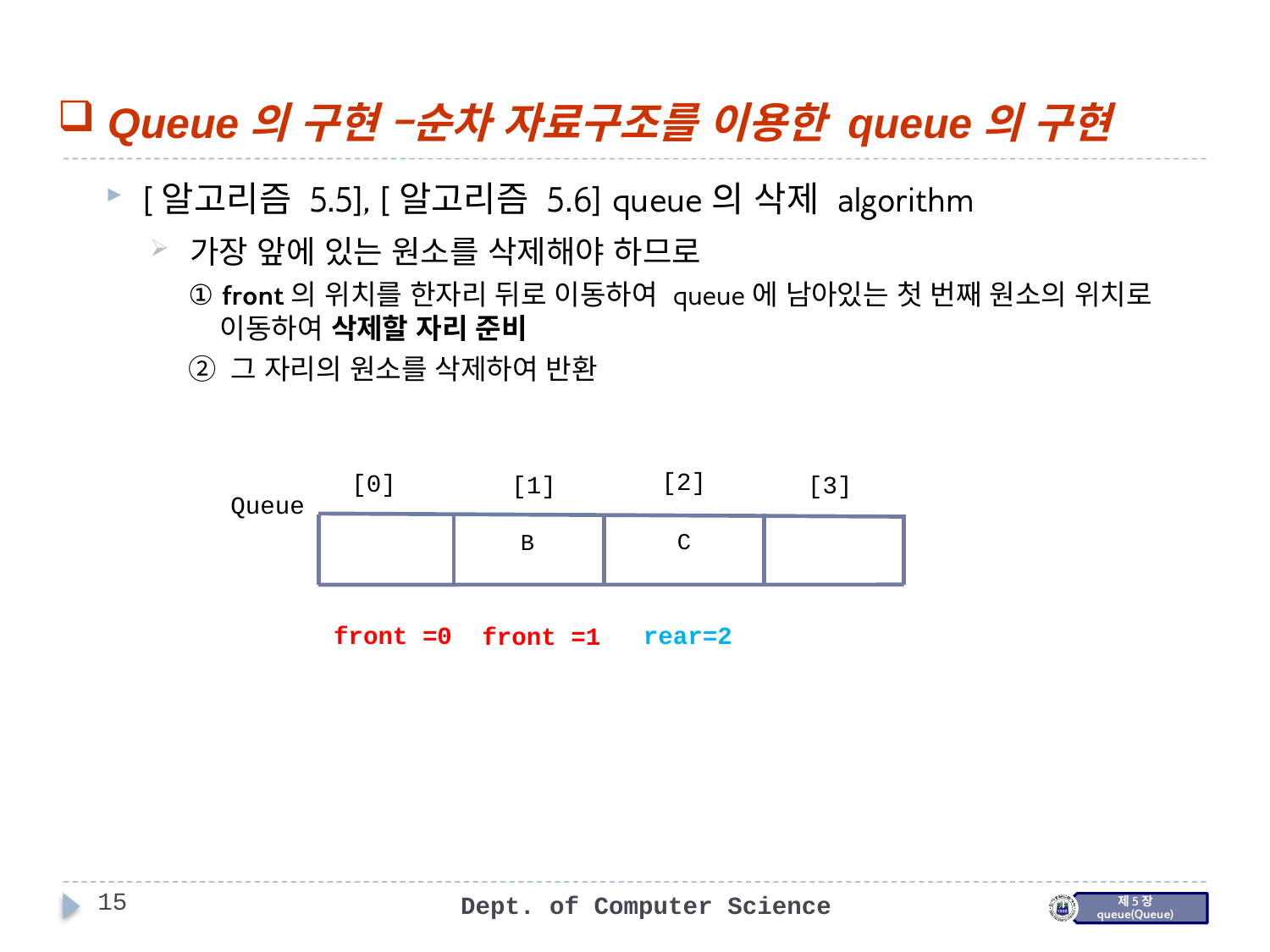

Queue의 구현 –순차 자료구조를 이용한 queue의 구현
[알고리즘 5.5], [알고리즘 5.6] queue의 삭제 algorithm
가장 앞에 있는 원소를 삭제해야 하므로
① front의 위치를 한자리 뒤로 이동하여 queue에 남아있는 첫 번째 원소의 위치로 이동하여 삭제할 자리 준비
② 그 자리의 원소를 삭제하여 반환
[2]
[0]
[1]
[3]
Queue
C
B
 front =0
 rear=2
 front =1
15
Dept. of Computer Science